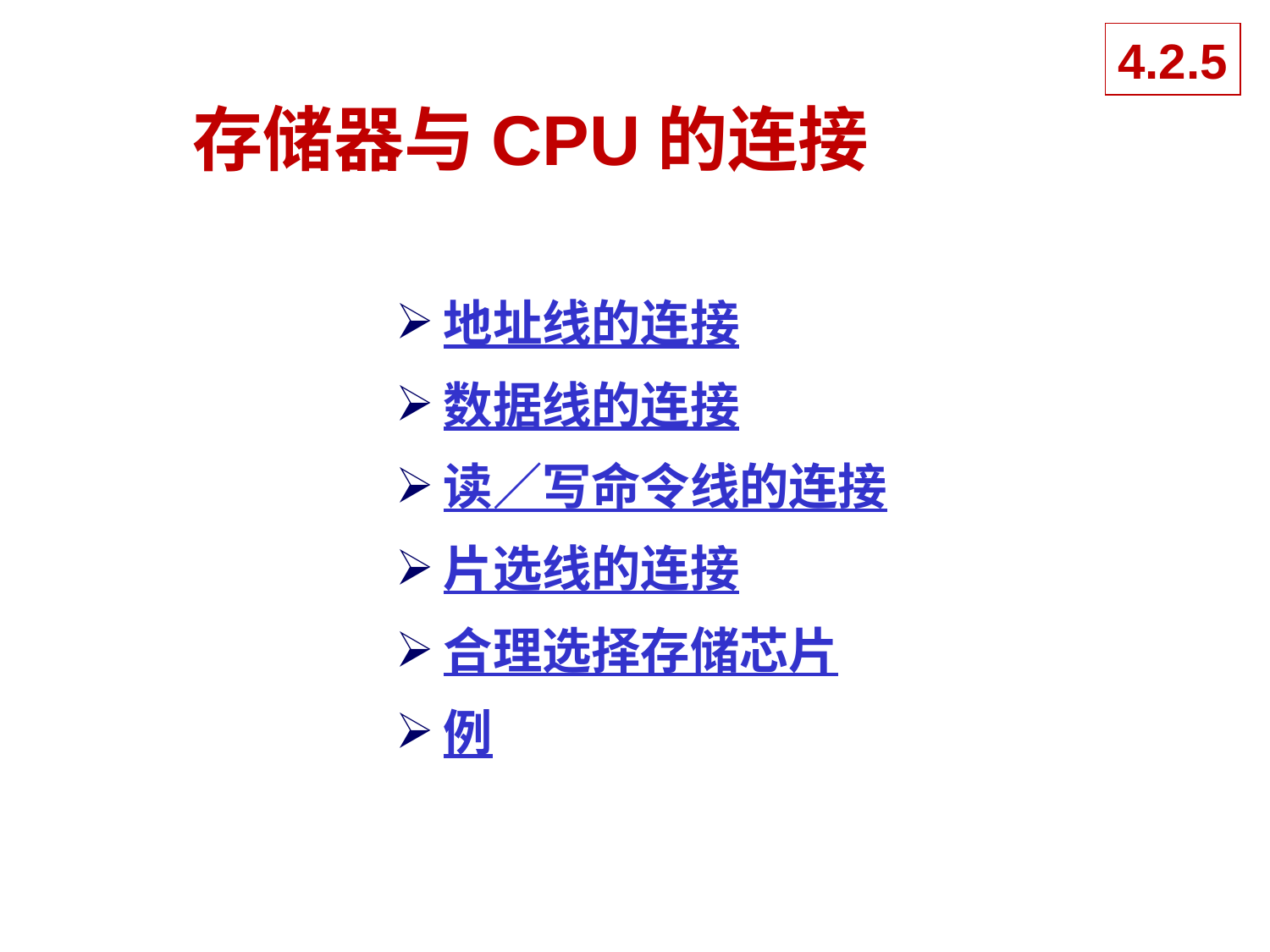

4.2.5
# 存储器与CPU的连接
地址线的连接
数据线的连接
读／写命令线的连接
片选线的连接
合理选择存储芯片
例